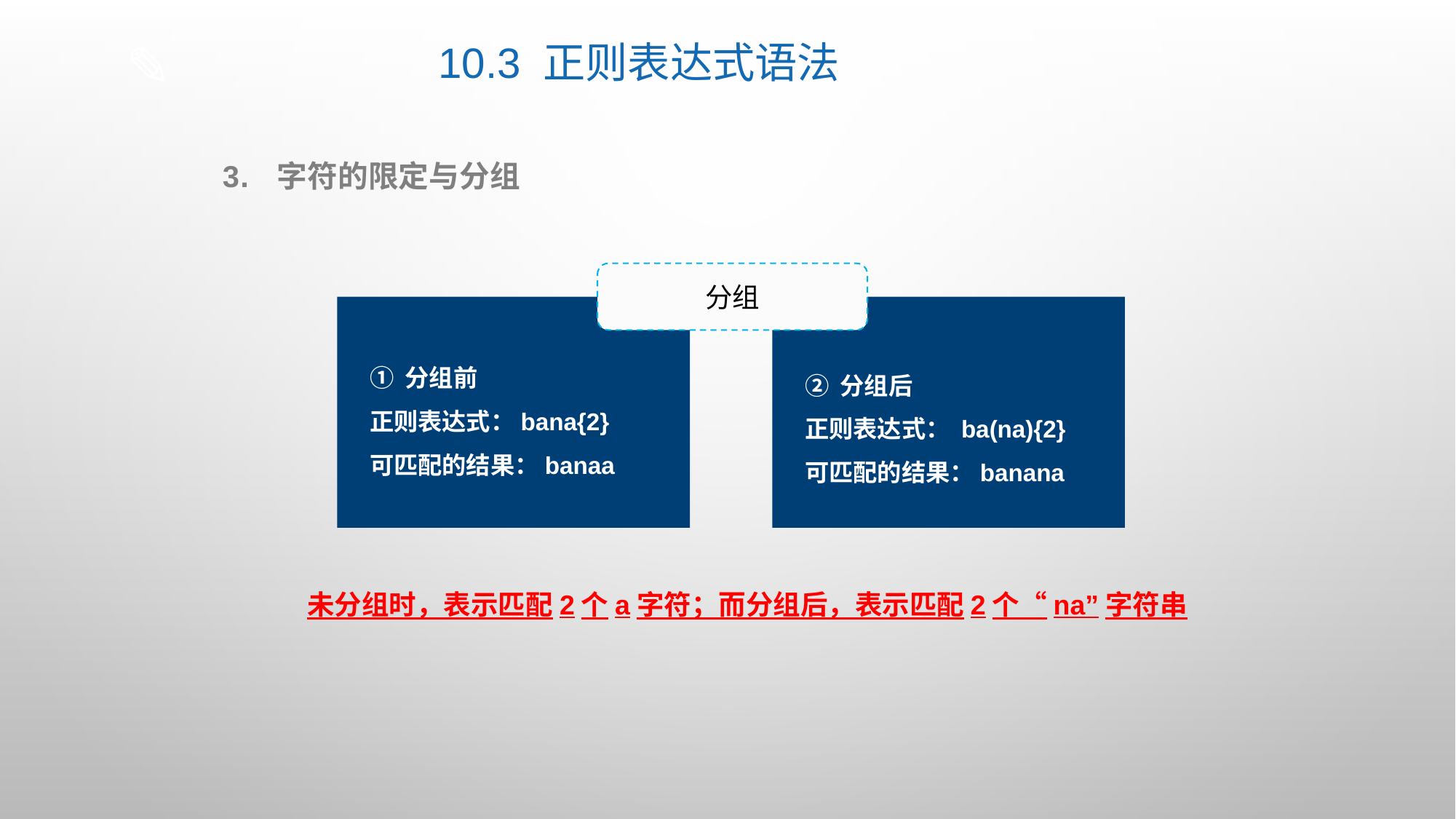

# 10.3 正则表达式语法
字符的限定与分组
分组

① 分组前
正则表达式：bana{2}
可匹配的结果：banaa

② 分组后
正则表达式： ba(na){2}
可匹配的结果：banana
未分组时，表示匹配2个a字符；而分组后，表示匹配2个“na”字符串